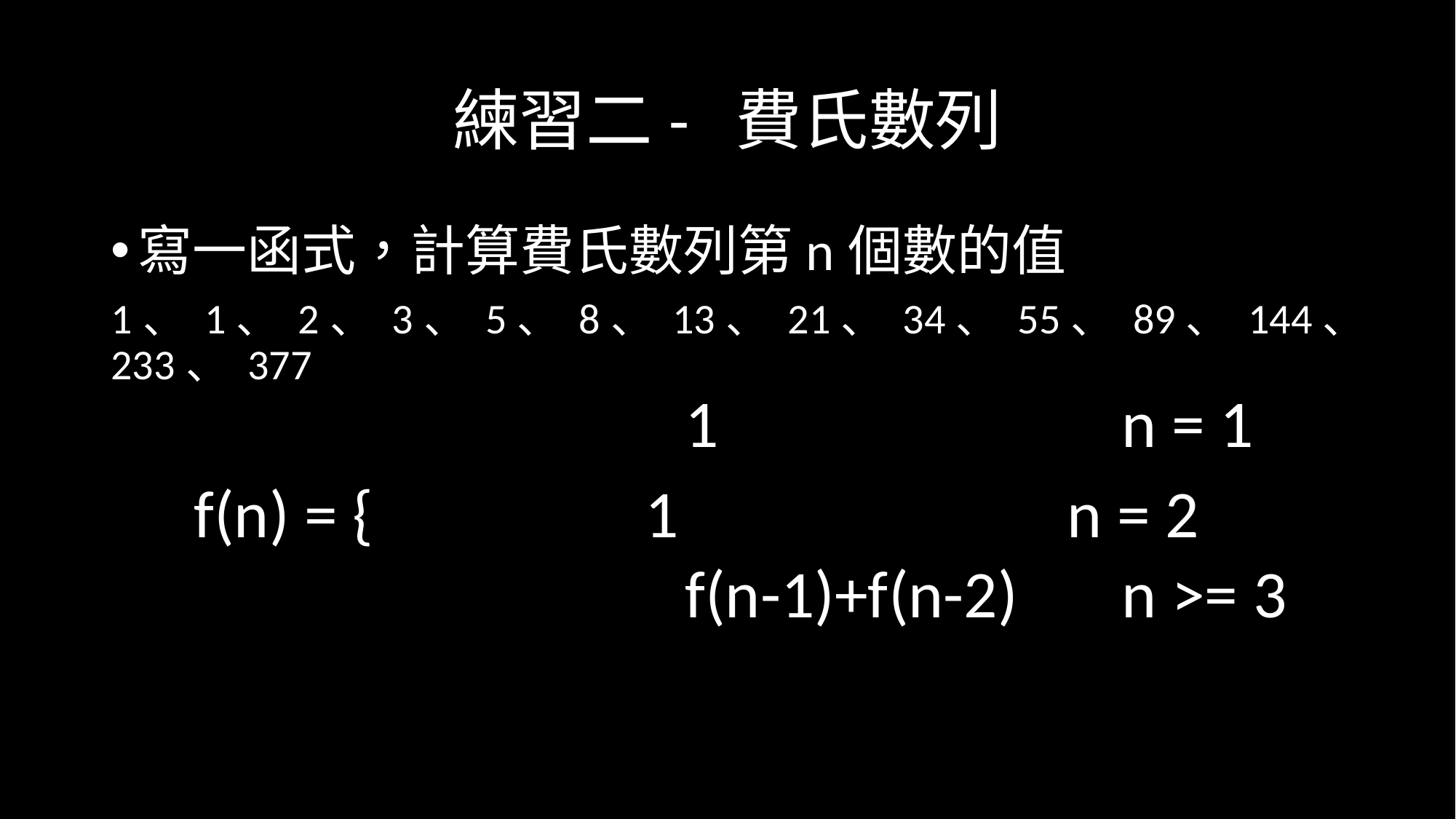

# 練習二-  費氏數列
寫一函式，計算費氏數列第n個數的值
1、 1、 2、 3、 5、 8、 13、 21、 34、 55、 89、 144、 233、 377
			1				n = 1
f(n) = {			 1				n = 2
			f(n-1)+f(n-2)	n >= 3